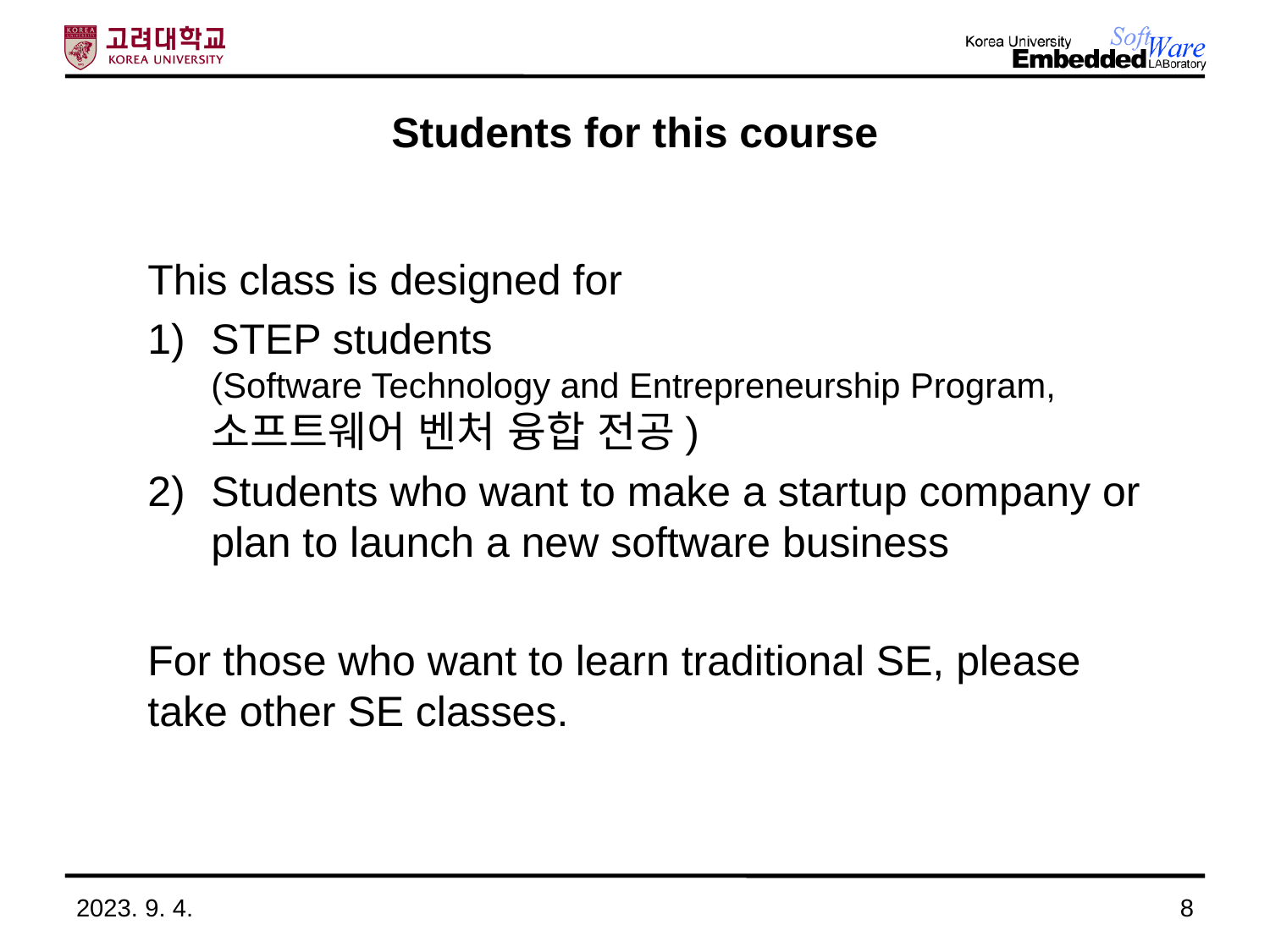

# Students for this course
This class is designed for
STEP students
(Software Technology and Entrepreneurship Program,
소프트웨어 벤처 융합 전공)
Students who want to make a startup company or plan to launch a new software business

For those who want to learn traditional SE, please take other SE classes.
2023. 9. 4.
8